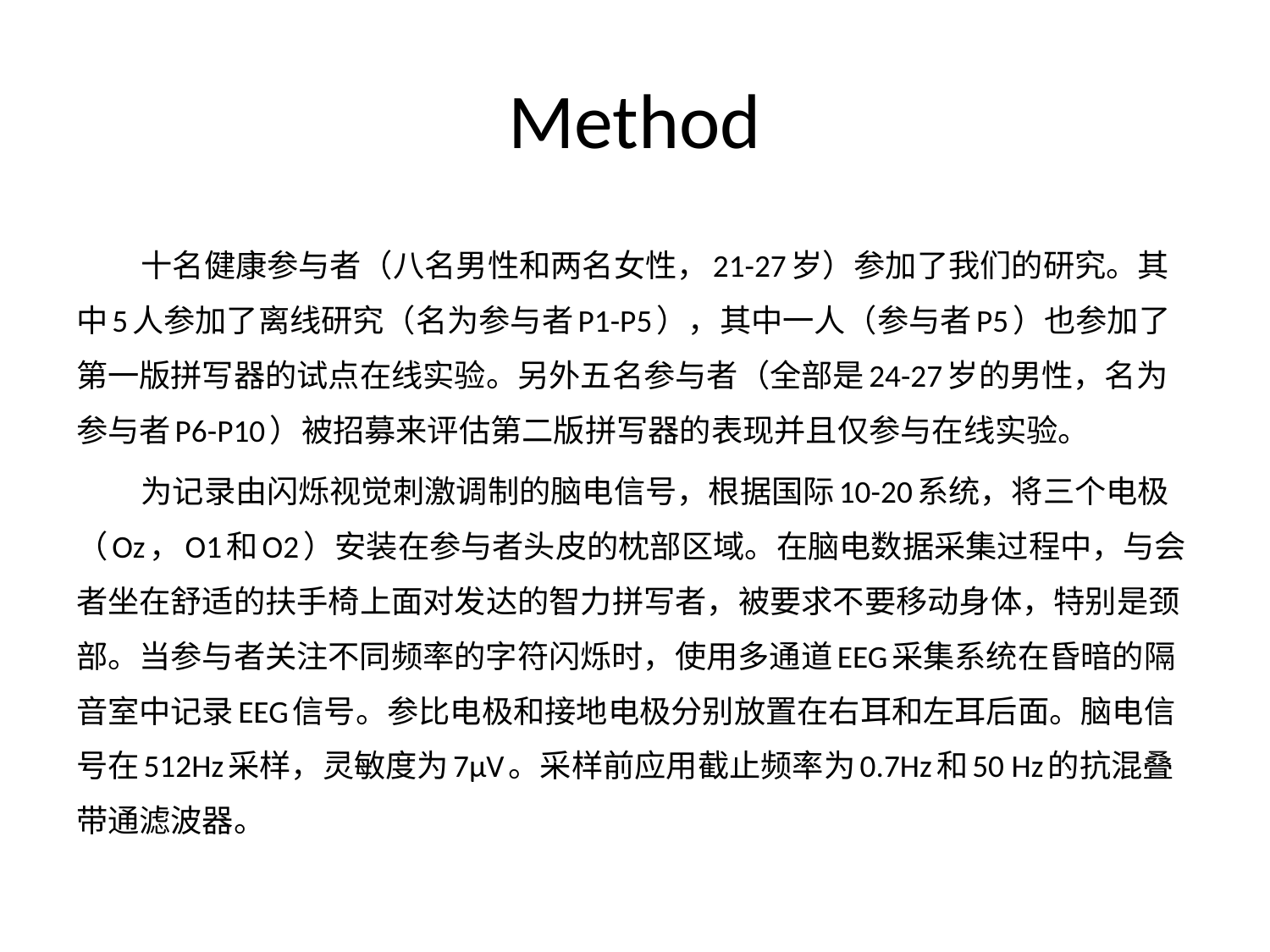

# Method
十名健康参与者（八名男性和两名女性，21-27岁）参加了我们的研究。其中5人参加了离线研究（名为参与者P1-P5），其中一人（参与者P5）也参加了第一版拼写器的试点在线实验。另外五名参与者（全部是24-27岁的男性，名为参与者P6-P10）被招募来评估第二版拼写器的表现并且仅参与在线实验。
为记录由闪烁视觉刺激调制的脑电信号，根据国际10-20系统，将三个电极（Oz，O1和O2）安装在参与者头皮的枕部区域。在脑电数据采集过程中，与会者坐在舒适的扶手椅上面对发达的智力拼写者，被要求不要移动身体，特别是颈部。当参与者关注不同频率的字符闪烁时，使用多通道EEG采集系统在昏暗的隔音室中记录EEG信号。参比电极和接地电极分别放置在右耳和左耳后面。脑电信号在512Hz采样，灵敏度为7μV。采样前应用截止频率为0.7Hz和50 Hz的抗混叠带通滤波器。